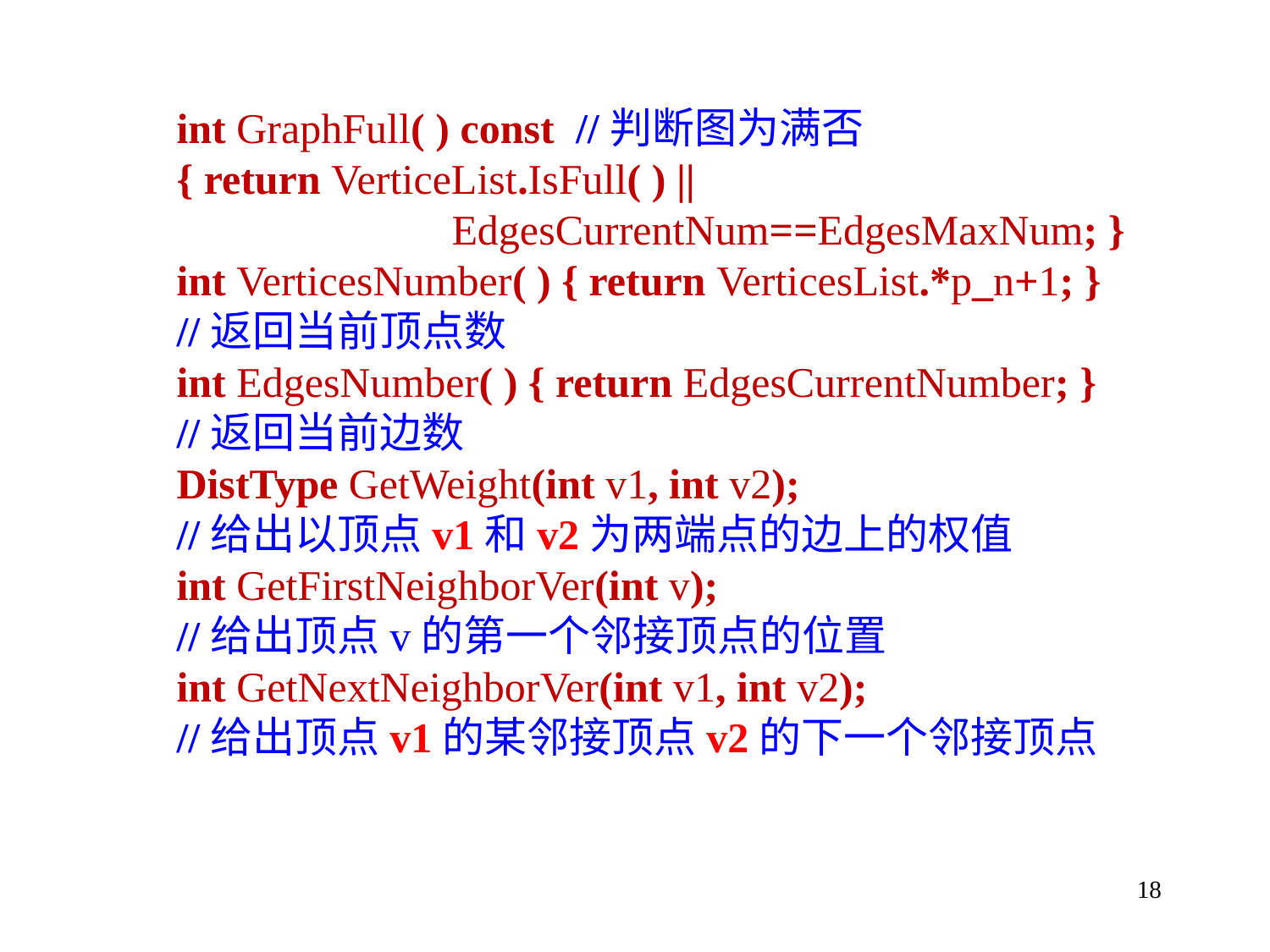

int GraphFull( ) const  //判断图为满否
         { return VerticeList.IsFull( ) ||
                                   EdgesCurrentNum==EdgesMaxNum; }
         int VerticesNumber( ) { return VerticesList.*p_n+1; }
         //返回当前顶点数
         int EdgesNumber( ) { return EdgesCurrentNumber; }
         //返回当前边数
         DistType GetWeight(int v1, int v2);
         //给出以顶点v1和v2为两端点的边上的权值
         int GetFirstNeighborVer(int v);
         //给出顶点v的第一个邻接顶点的位置
         int GetNextNeighborVer(int v1, int v2);
         //给出顶点v1的某邻接顶点v2的下一个邻接顶点
18